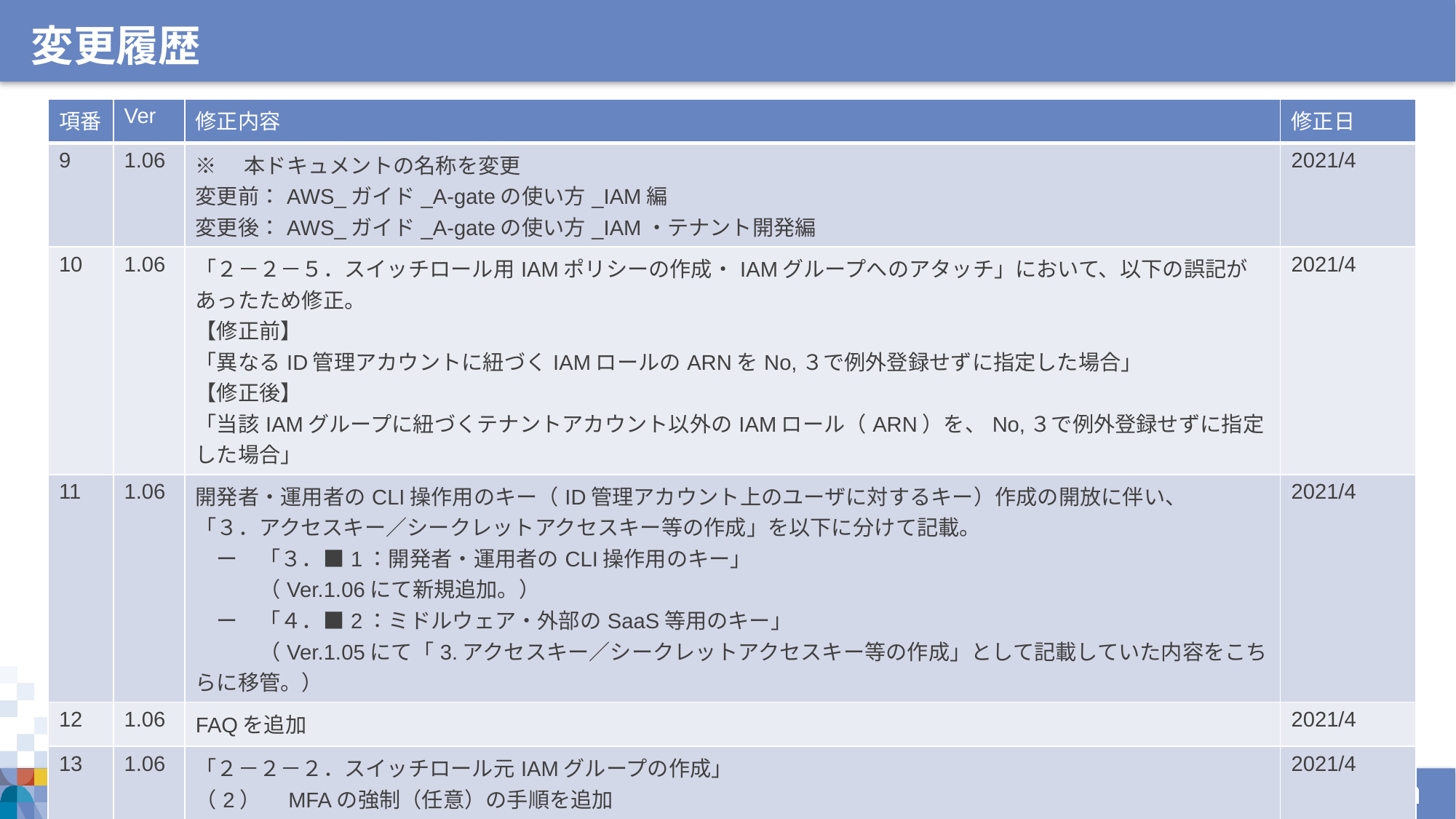

変更履歴
| 項番 | Ver | 修正内容 | 修正日 |
| --- | --- | --- | --- |
| 9 | 1.06 | ※　本ドキュメントの名称を変更 変更前：AWS\_ガイド\_A-gateの使い方\_IAM編 変更後：AWS\_ガイド\_A-gateの使い方\_IAM・テナント開発編 | 2021/4 |
| 10 | 1.06 | 「２－２－５．スイッチロール用IAMポリシーの作成・IAMグループへのアタッチ」において、以下の誤記があったため修正。 【修正前】 「異なるID管理アカウントに紐づくIAMロールのARNをNo,３で例外登録せずに指定した場合」 【修正後】 「当該IAMグループに紐づくテナントアカウント以外のIAMロール（ARN）を、No,３で例外登録せずに指定した場合」 | 2021/4 |
| 11 | 1.06 | 開発者・運用者のCLI操作用のキー（ID管理アカウント上のユーザに対するキー）作成の開放に伴い、 「３．アクセスキー／シークレットアクセスキー等の作成」を以下に分けて記載。 　ー　「３．■1：開発者・運用者のCLI操作用のキー」 　　　（Ver.1.06にて新規追加。） 　ー　「４．■2：ミドルウェア・外部のSaaS等用のキー」 　　　（Ver.1.05にて「3.アクセスキー／シークレットアクセスキー等の作成」として記載していた内容をこちらに移管。） | 2021/4 |
| 12 | 1.06 | FAQを追加 | 2021/4 |
| 13 | 1.06 | 「２－２－２．スイッチロール元IAMグループの作成」 （2）　MFAの強制（任意）の手順を追加 | 2021/4 |
| 14 | 1.07 | ※　本紙は更新なし（別紙のみ更新） | 2021/5 |
| 15 | 1.08 | ※　本紙は更新なし（別紙のみ更新） | 2021/7 |
| 16 | 1.09 | ※　本紙は更新なし（別紙のみ更新） | 2021/8 |